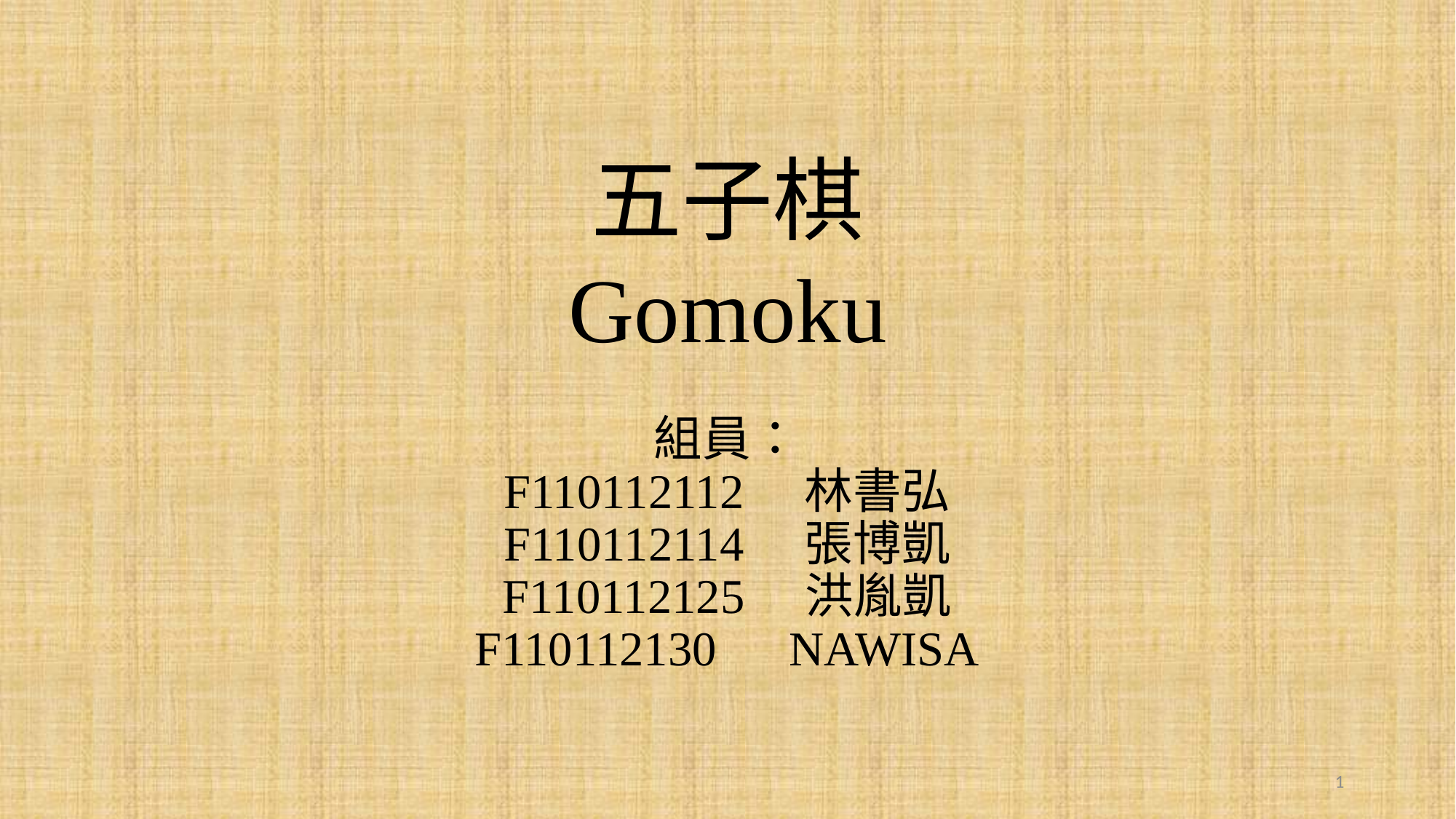

五子棋
Gomoku
# 組員： F110112112　林書弘 F110112114　張博凱 F110112125　洪胤凱 F110112130　NAWISA
1